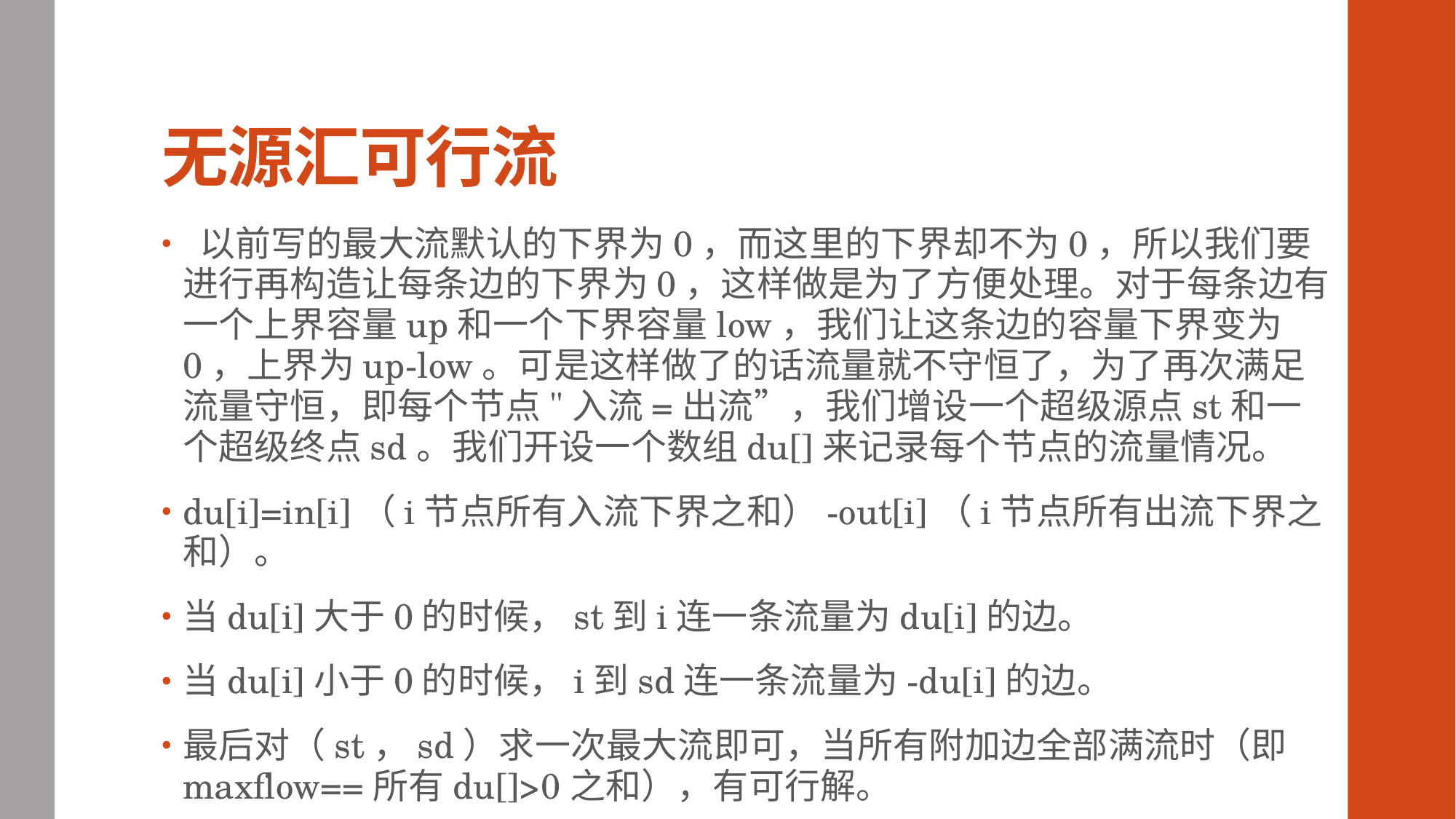

# 无源汇可行流
 以前写的最大流默认的下界为0，而这里的下界却不为0，所以我们要进行再构造让每条边的下界为0，这样做是为了方便处理。对于每条边有一个上界容量up和一个下界容量low，我们让这条边的容量下界变为0，上界为up-low。可是这样做了的话流量就不守恒了，为了再次满足流量守恒，即每个节点"入流=出流”，我们增设一个超级源点st和一个超级终点sd。我们开设一个数组du[]来记录每个节点的流量情况。
du[i]=in[i]（i节点所有入流下界之和）-out[i]（i节点所有出流下界之和）。
当du[i]大于0的时候，st到i连一条流量为du[i]的边。
当du[i]小于0的时候，i到sd连一条流量为-du[i]的边。
最后对（st，sd）求一次最大流即可，当所有附加边全部满流时（即maxflow==所有du[]>0之和），有可行解。